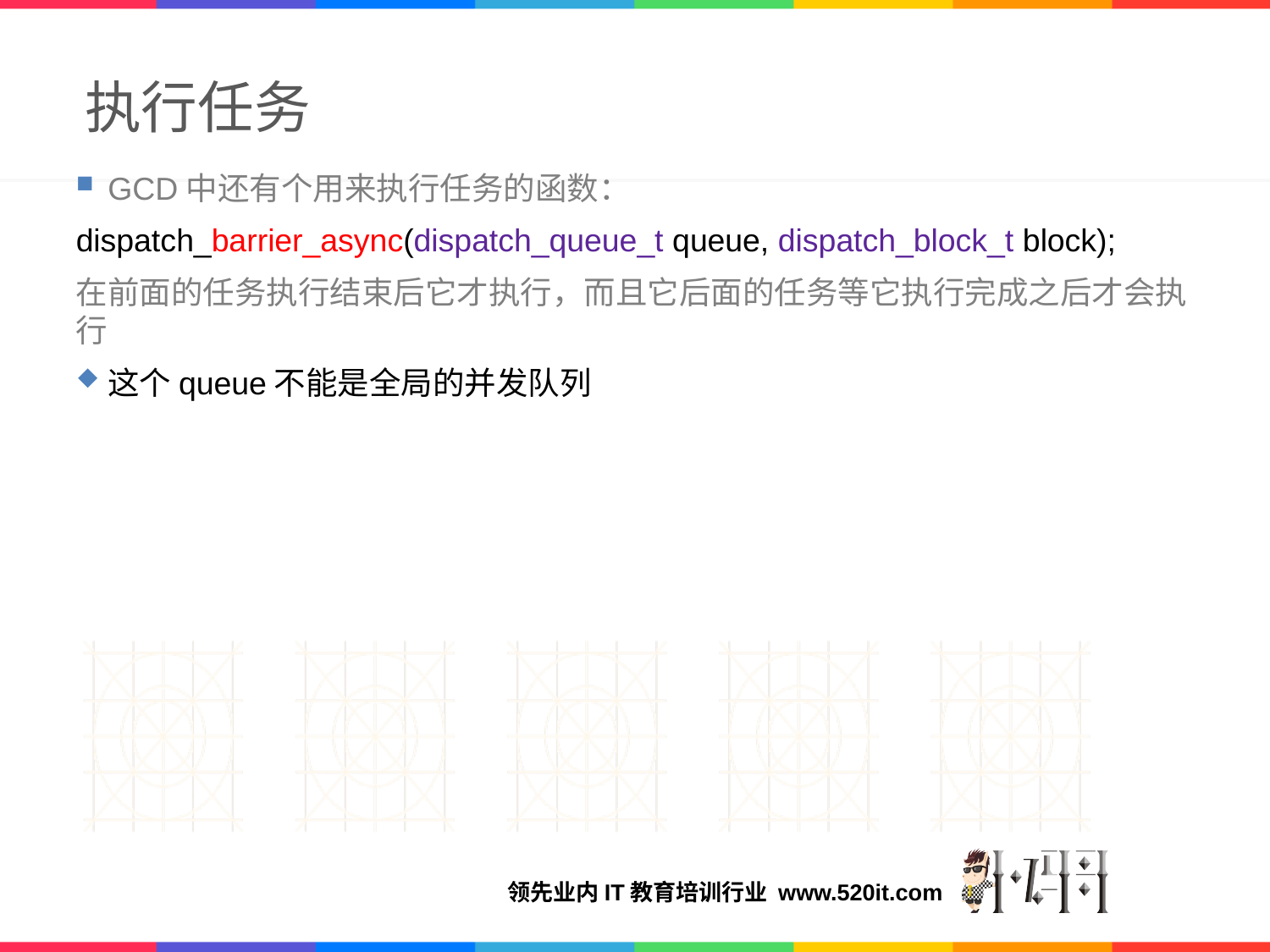

# 执行任务
GCD中还有个用来执行任务的函数：
dispatch_barrier_async(dispatch_queue_t queue, dispatch_block_t block);
在前面的任务执行结束后它才执行，而且它后面的任务等它执行完成之后才会执行
这个queue不能是全局的并发队列